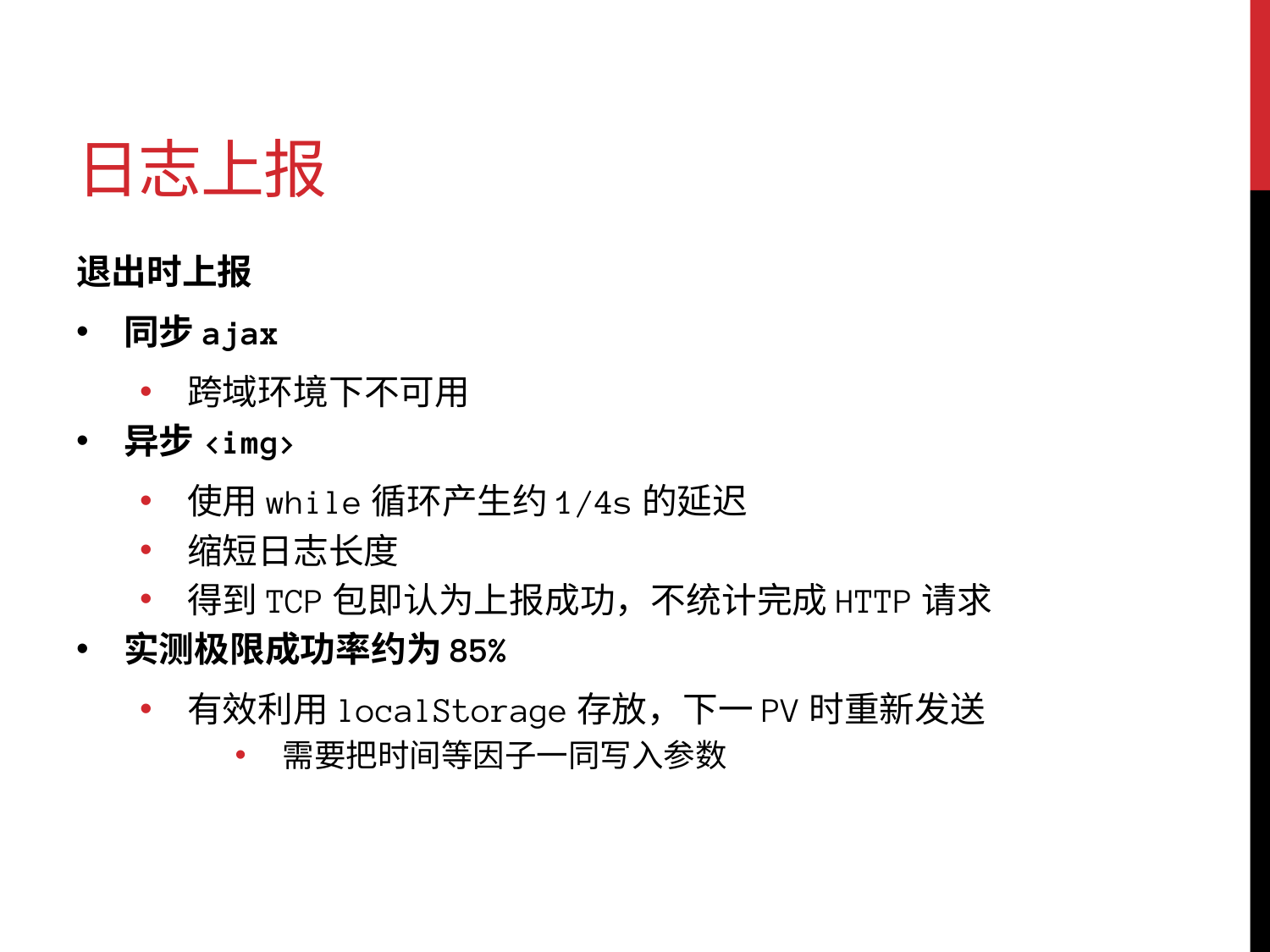

# 日志上报
退出时上报
同步ajax
跨域环境下不可用
异步<img>
使用while循环产生约1/4s的延迟
缩短日志长度
得到TCP包即认为上报成功，不统计完成HTTP请求
实测极限成功率约为85%
有效利用localStorage存放，下一PV时重新发送
需要把时间等因子一同写入参数